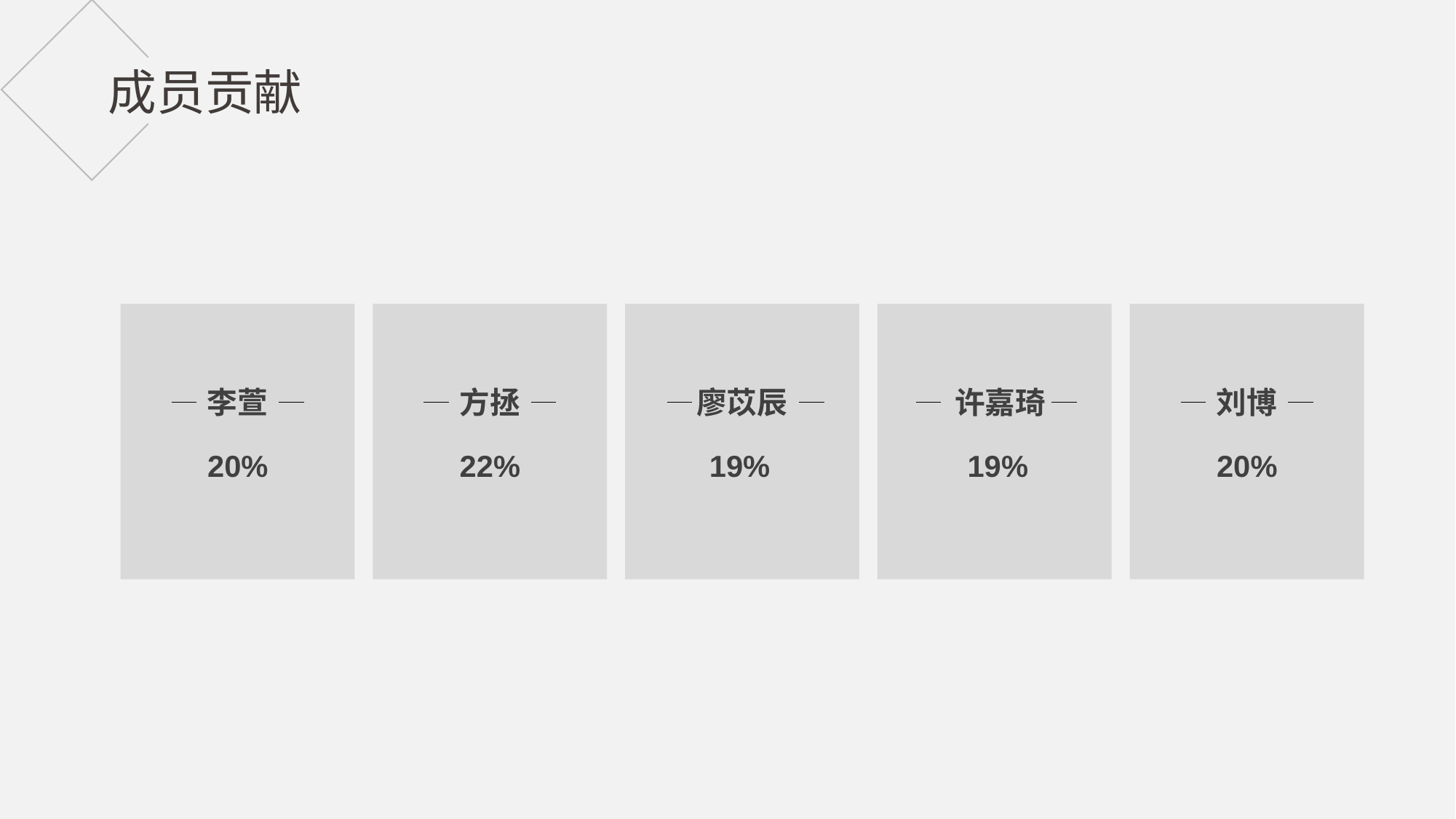

成员贡献

李萱

方拯

廖苡辰

许嘉琦

刘博
20%
22%
19%
19%
20%